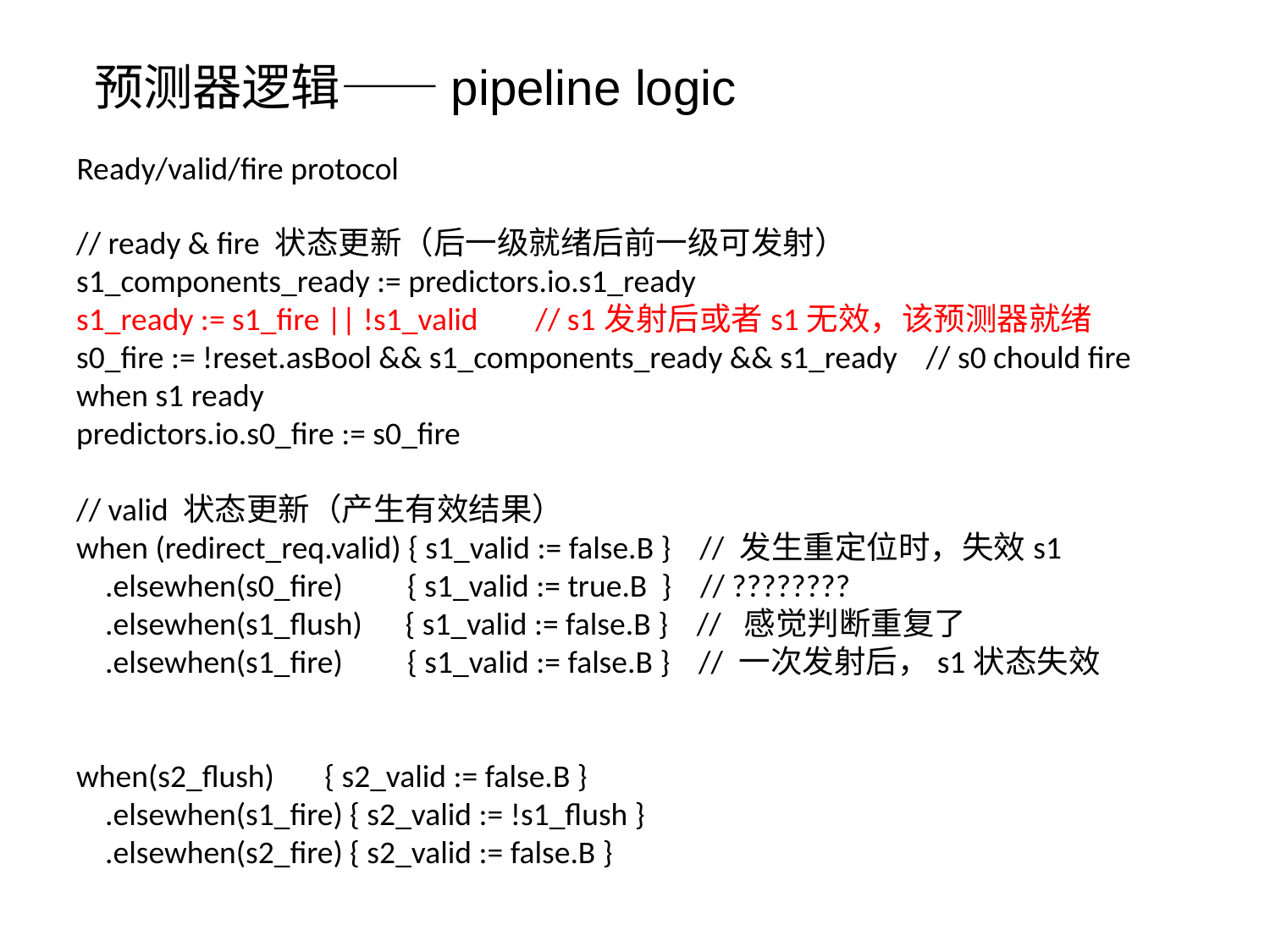

预测器逻辑——pipeline logic
Ready/valid/fire protocol
// ready & fire 状态更新（后一级就绪后前一级可发射）
s1_components_ready := predictors.io.s1_ready
s1_ready := s1_fire || !s1_valid        // s1发射后或者s1无效，该预测器就绪
s0_fire := !reset.asBool && s1_components_ready && s1_ready    // s0 chould fire when s1 ready
predictors.io.s0_fire := s0_fire

// valid 状态更新（产生有效结果）
when (redirect_req.valid) { s1_valid := false.B }    // 发生重定位时，失效s1
    .elsewhen(s0_fire)         { s1_valid := true.B  }    // ????????
    .elsewhen(s1_flush)      { s1_valid := false.B }    //  感觉判断重复了
    .elsewhen(s1_fire)         { s1_valid := false.B }    // 一次发射后，s1状态失效

when(s2_flush)       { s2_valid := false.B }
    .elsewhen(s1_fire) { s2_valid := !s1_flush }
    .elsewhen(s2_fire) { s2_valid := false.B }